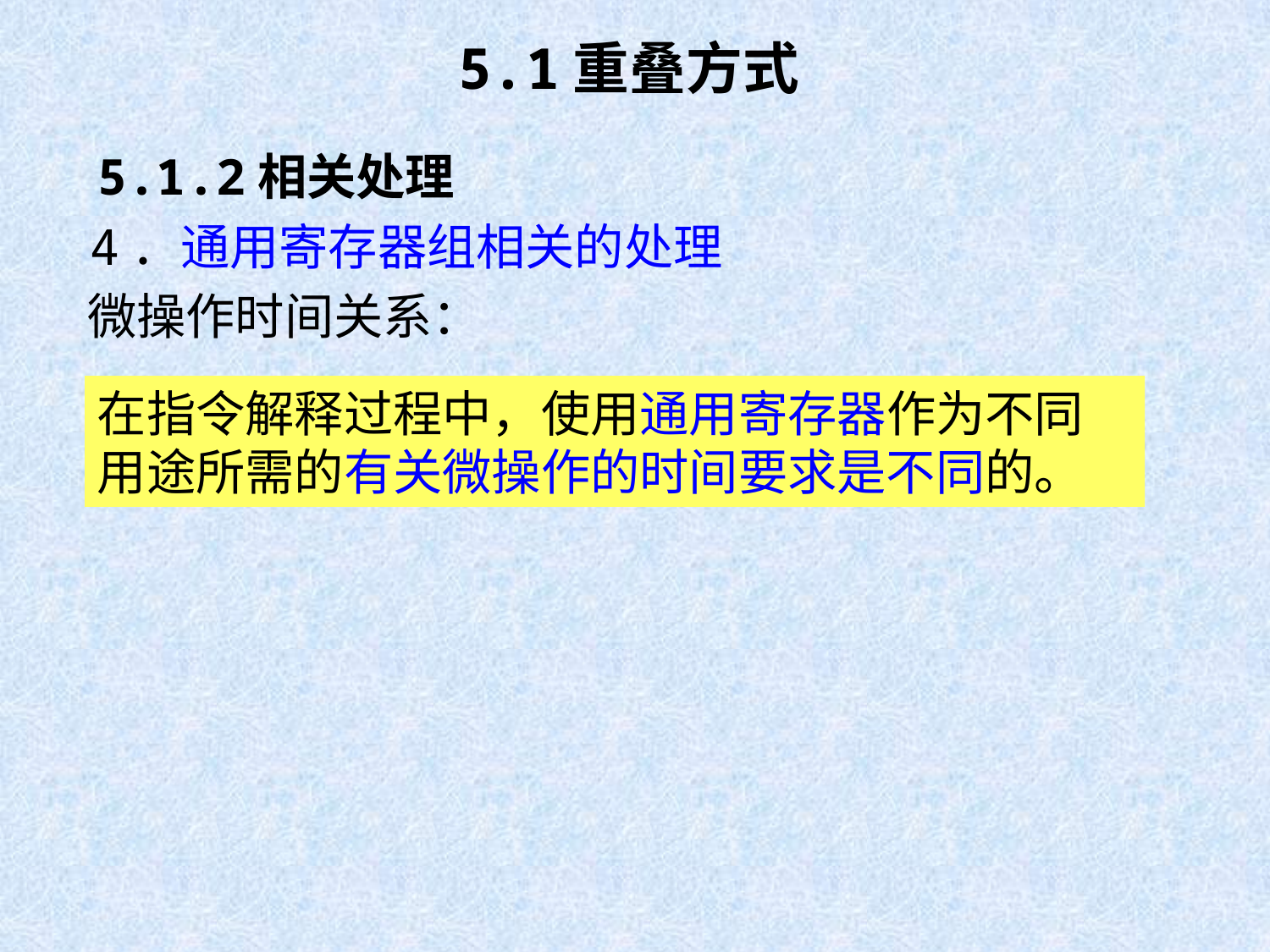

# 5.1重叠方式
5.1.2相关处理
4．通用寄存器组相关的处理
微操作时间关系：
在指令解释过程中，使用通用寄存器作为不同用途所需的有关微操作的时间要求是不同的。